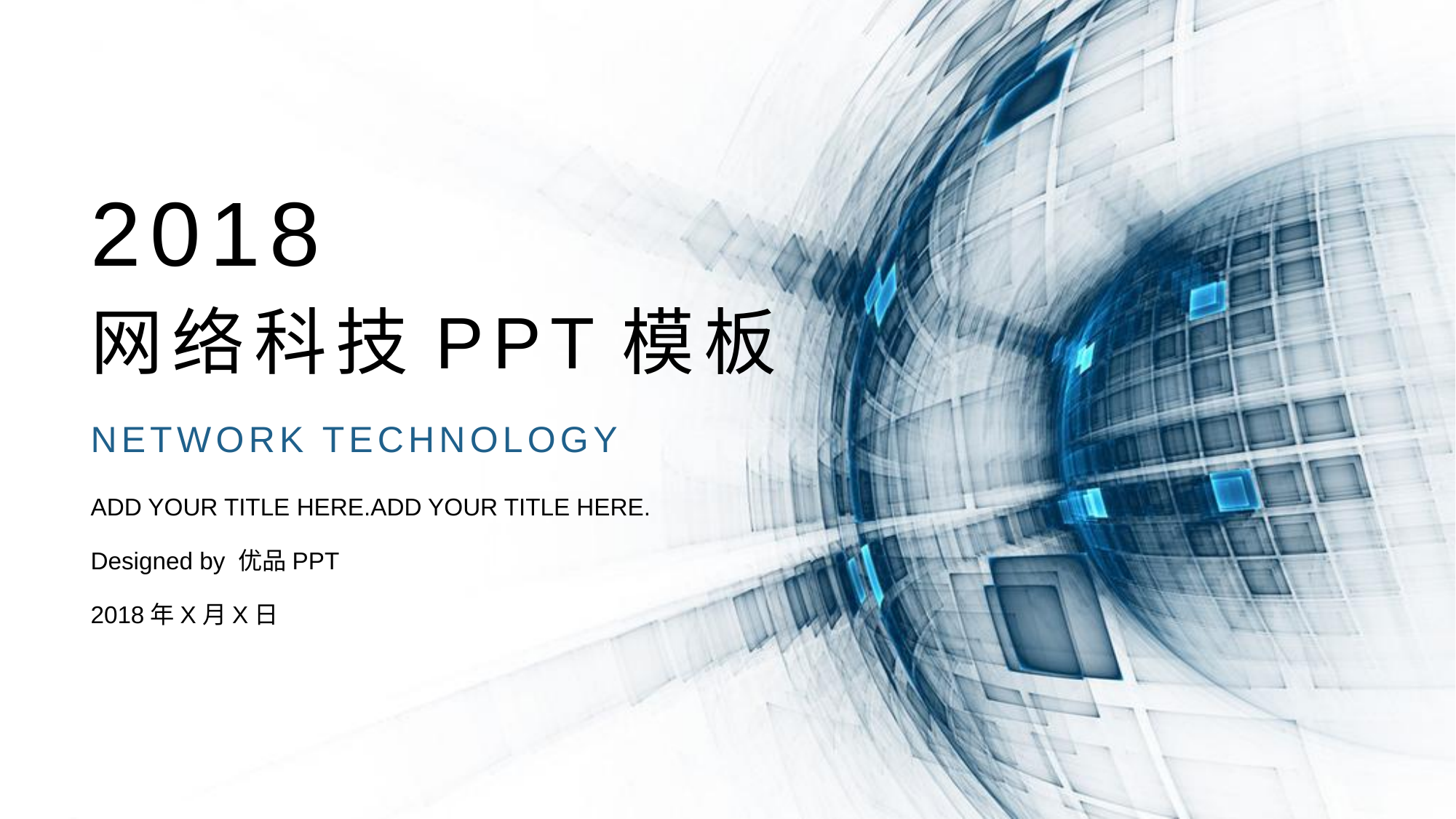

2018
网络科技PPT模板
NETWORK TECHNOLOGY
ADD YOUR TITLE HERE.ADD YOUR TITLE HERE.
Designed by 优品PPT
2018年X月X日